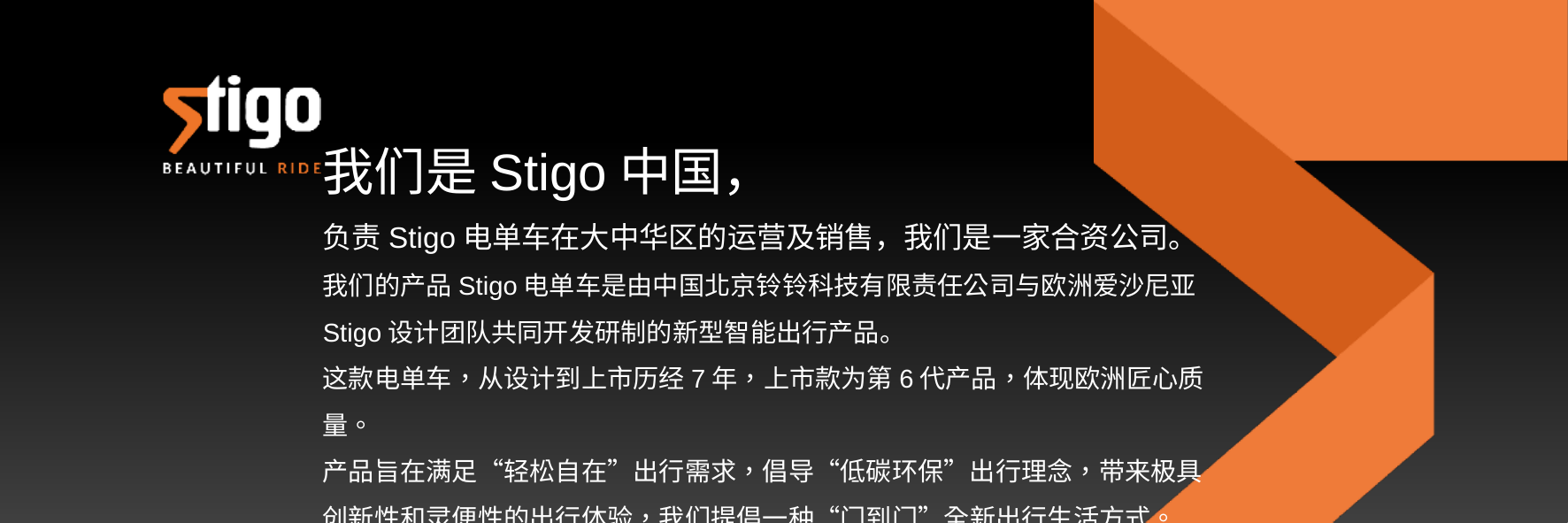

我们是Stigo中国，
负责Stigo电单车在大中华区的运营及销售，我们是一家合资公司。
我们的产品Stigo电单车是由中国北京铃铃科技有限责任公司与欧洲爱沙尼亚Stigo设计团队共同开发研制的新型智能出行产品。
这款电单车，从设计到上市历经7年，上市款为第6代产品，体现欧洲匠心质量。
产品旨在满足“轻松自在”出行需求，倡导“低碳环保”出行理念，带来极具创新性和灵便性的出行体验，我们提倡一种“门到门”全新出行生活方式。